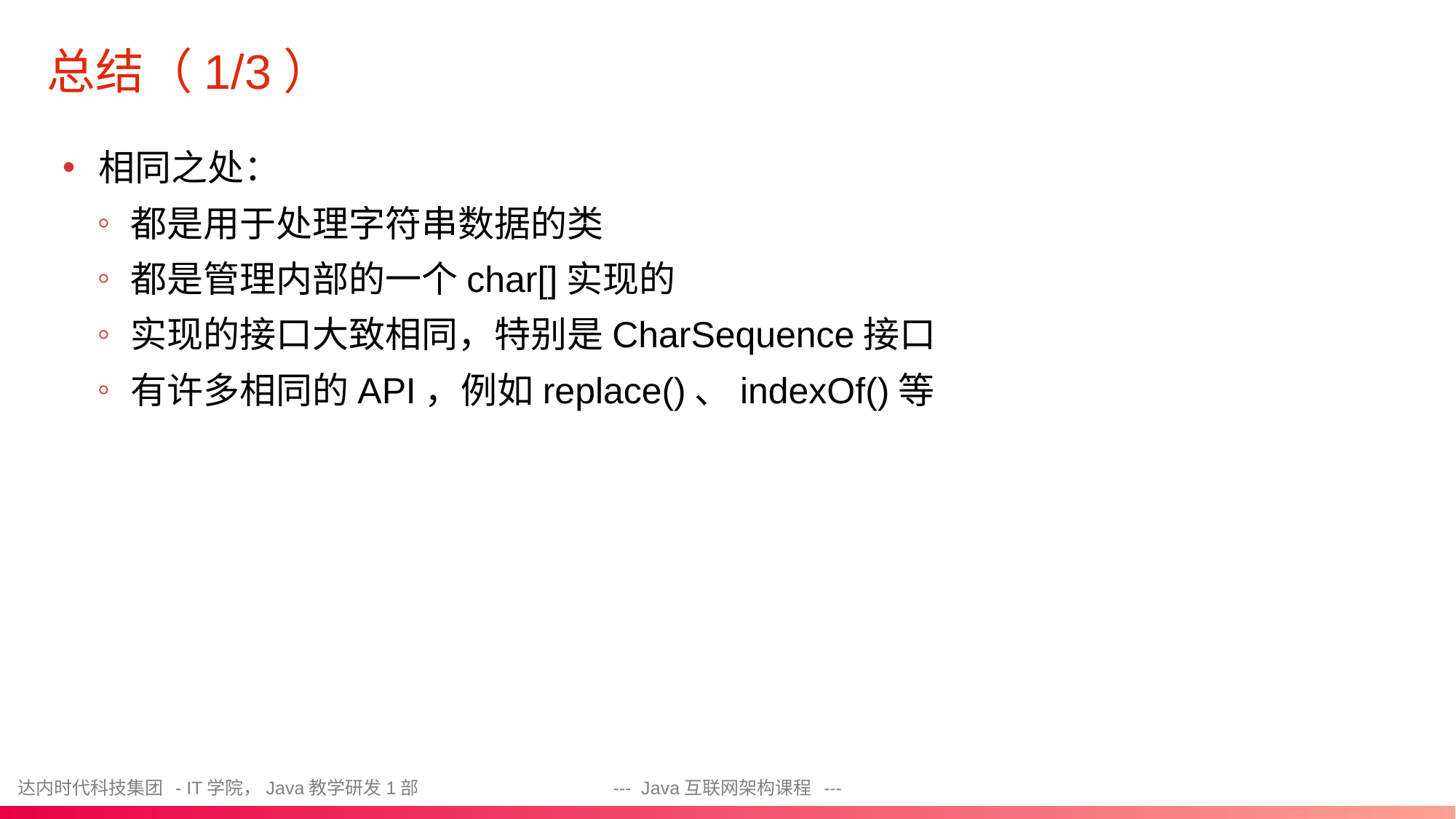

# 总结（1/3）
相同之处：
都是用于处理字符串数据的类
都是管理内部的一个char[]实现的
实现的接口大致相同，特别是CharSequence接口
有许多相同的API，例如replace()、indexOf()等